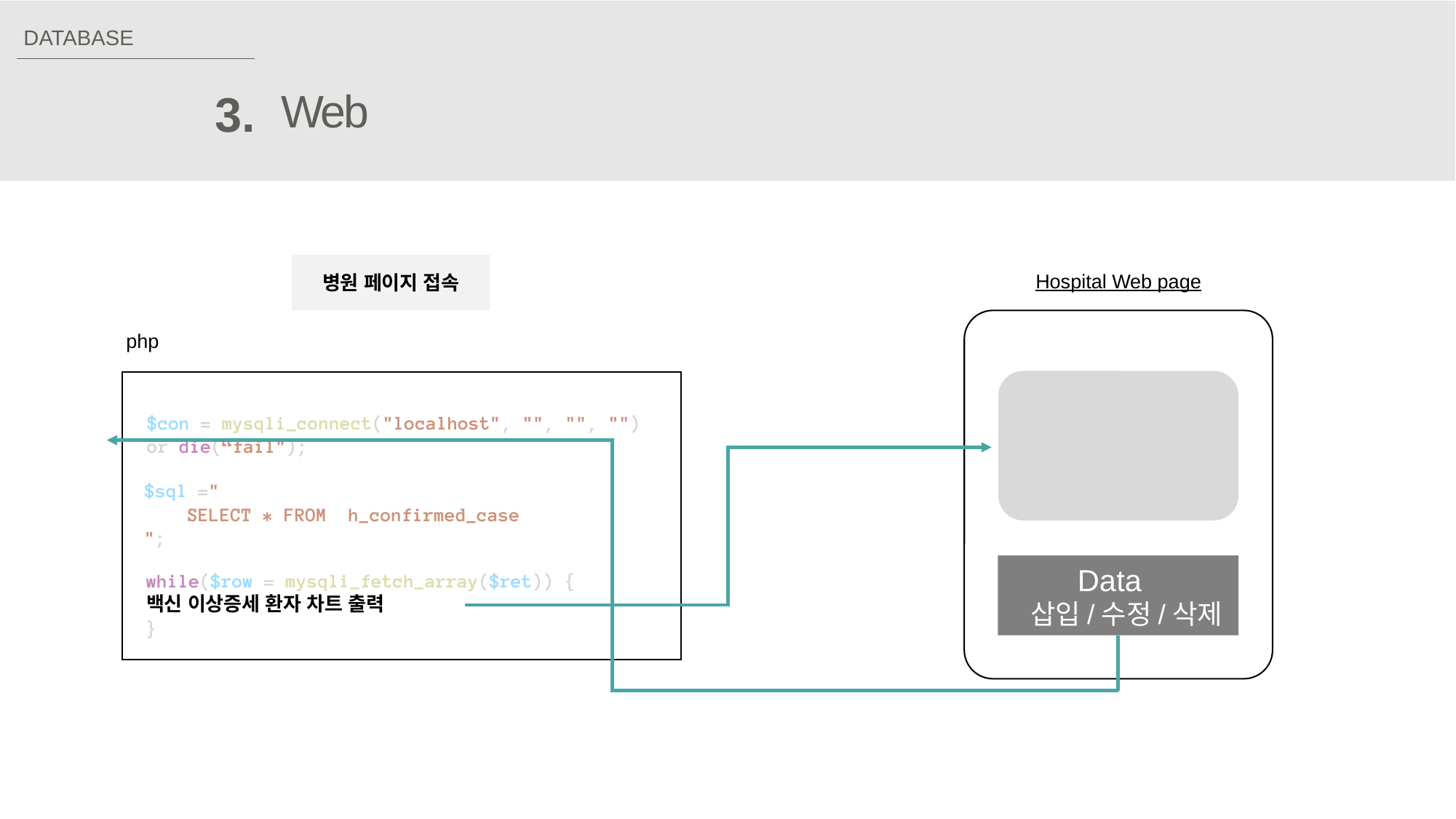

DATABASE
Web
3.
병원 페이지 접속
Hospital Web page

php

 $con = mysqli_connect("localhost", "", "", "")
 or die(“fail");
                $sql ="
                    SELECT *FROM  g_confirmed ORDER BY Date DESC
                ";
                $sql ="
                    SELECT * FROM  h_confirmed_case
                ";
         Data
  삽입/수정/삭제
while($row = mysqli_fetch_array($ret)) {
백신 이상증세 환자 차트 출력
}